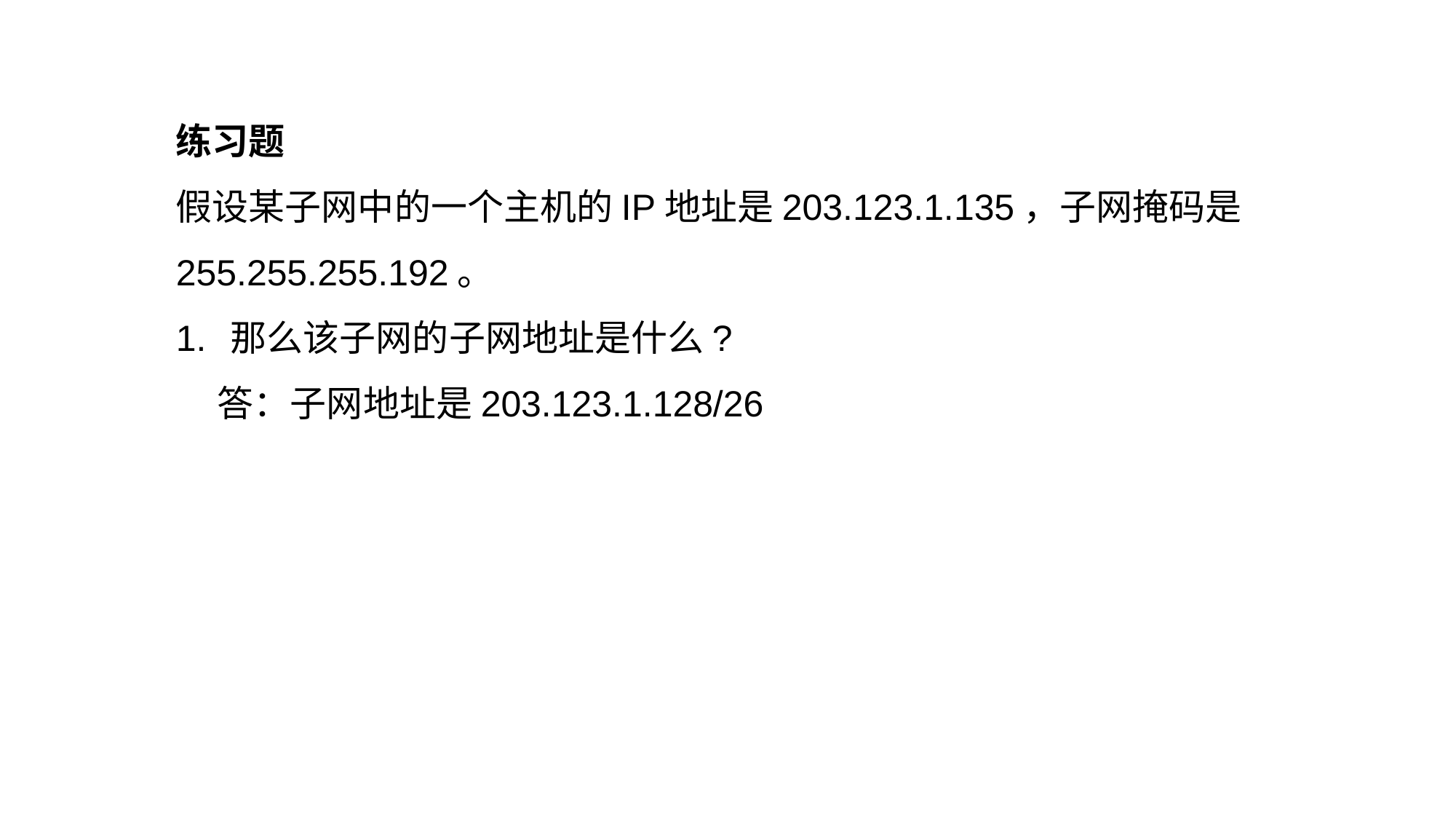

练习题
假设某子网中的一个主机的IP地址是203.123.1.135，子网掩码是255.255.255.192。
那么该子网的子网地址是什么?
    答：子网地址是203.123.1.128/26